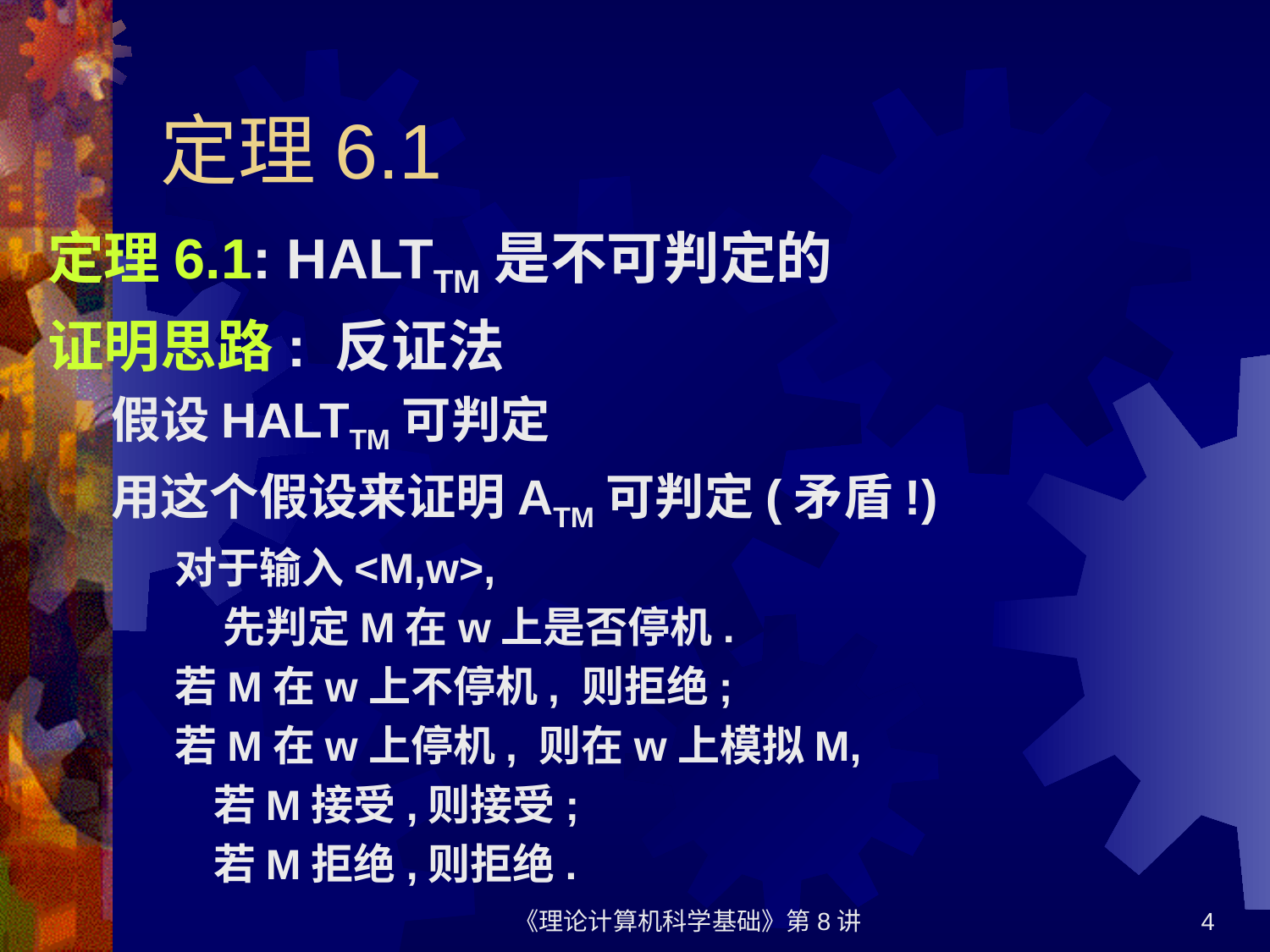

# 定理6.1
定理6.1: HALTTM是不可判定的
证明思路: 反证法
假设HALTTM可判定
用这个假设来证明ATM可判定(矛盾!)
对于输入<M,w>,
    先判定M在w上是否停机.
若M在w上不停机, 则拒绝;
若M在w上停机, 则在w上模拟M,
   若M接受,则接受;
   若M拒绝,则拒绝.
《理论计算机科学基础》第8讲
4